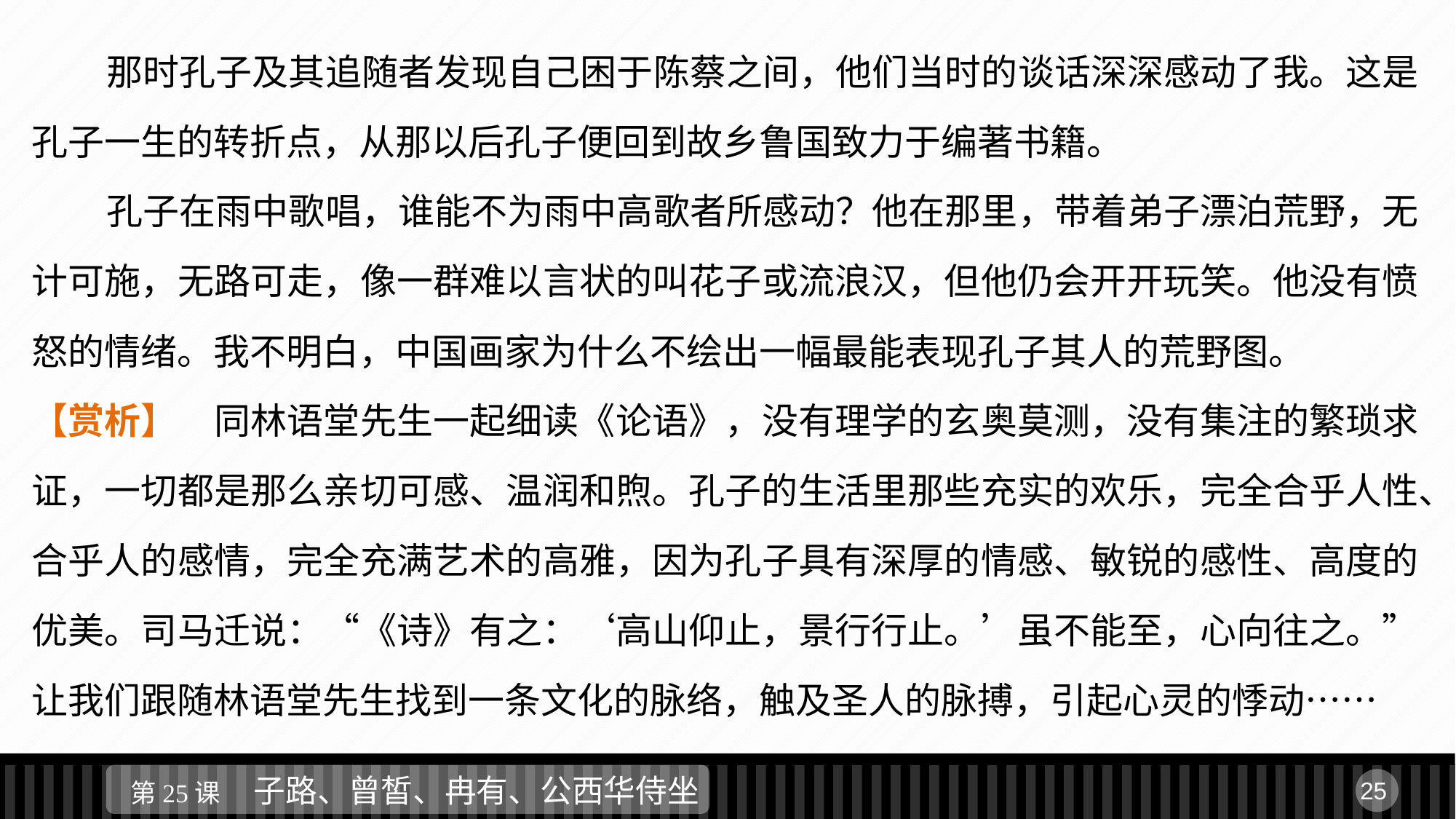

那时孔子及其追随者发现自己困于陈蔡之间，他们当时的谈话深深感动了我。这是孔子一生的转折点，从那以后孔子便回到故乡鲁国致力于编著书籍。
        孔子在雨中歌唱，谁能不为雨中高歌者所感动？他在那里，带着弟子漂泊荒野，无计可施，无路可走，像一群难以言状的叫花子或流浪汉，但他仍会开开玩笑。他没有愤怒的情绪。我不明白，中国画家为什么不绘出一幅最能表现孔子其人的荒野图。
【赏析】　同林语堂先生一起细读《论语》，没有理学的玄奥莫测，没有集注的繁琐求证，一切都是那么亲切可感、温润和煦。孔子的生活里那些充实的欢乐，完全合乎人性、合乎人的感情，完全充满艺术的高雅，因为孔子具有深厚的情感、敏锐的感性、高度的优美。司马迁说：“《诗》有之：‘高山仰止，景行行止。’虽不能至，心向往之。”让我们跟随林语堂先生找到一条文化的脉络，触及圣人的脉搏，引起心灵的悸动……